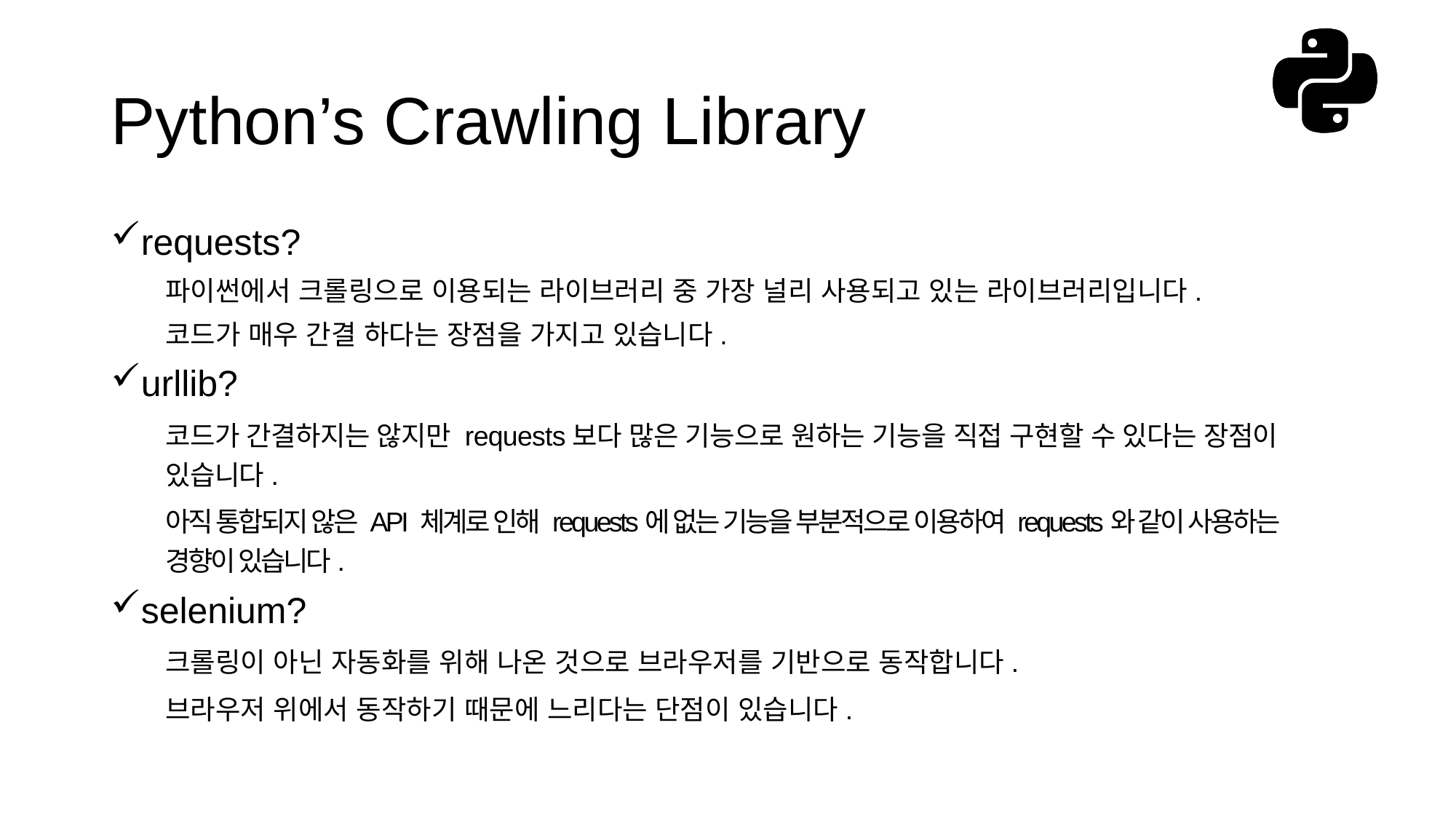

# Python’s Crawling Library
requests?
파이썬에서 크롤링으로 이용되는 라이브러리 중 가장 널리 사용되고 있는 라이브러리입니다.
코드가 매우 간결 하다는 장점을 가지고 있습니다.
urllib?
코드가 간결하지는 않지만 requests보다 많은 기능으로 원하는 기능을 직접 구현할 수 있다는 장점이 있습니다.
아직 통합되지 않은 API 체계로 인해 requests에 없는 기능을 부분적으로 이용하여 requests와 같이 사용하는 경향이 있습니다.
selenium?
크롤링이 아닌 자동화를 위해 나온 것으로 브라우저를 기반으로 동작합니다.
브라우저 위에서 동작하기 때문에 느리다는 단점이 있습니다.